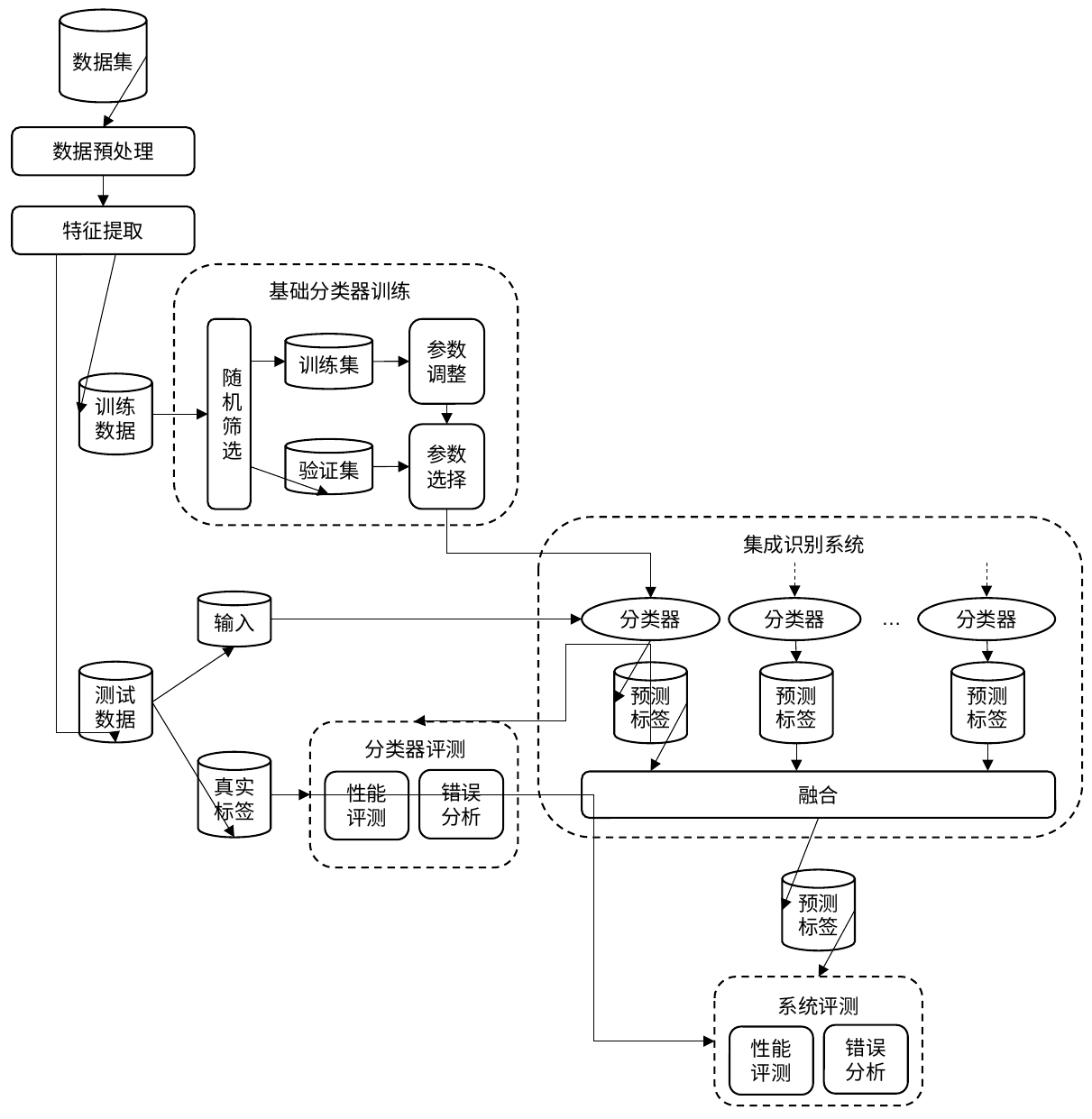

数据集
数据預处理
特征提取

基础分类器训练
随机筛选
参数调整
训练集
训练数据
参数选择
验证集

集成识别系统
输入
分类器
预测标签
分类器
预测标签
分类器
预测标签
…
测试数据

分类器评测
真实标签
错误分析
融合
性能评测
预测标签

系统评测
错误分析
性能评测